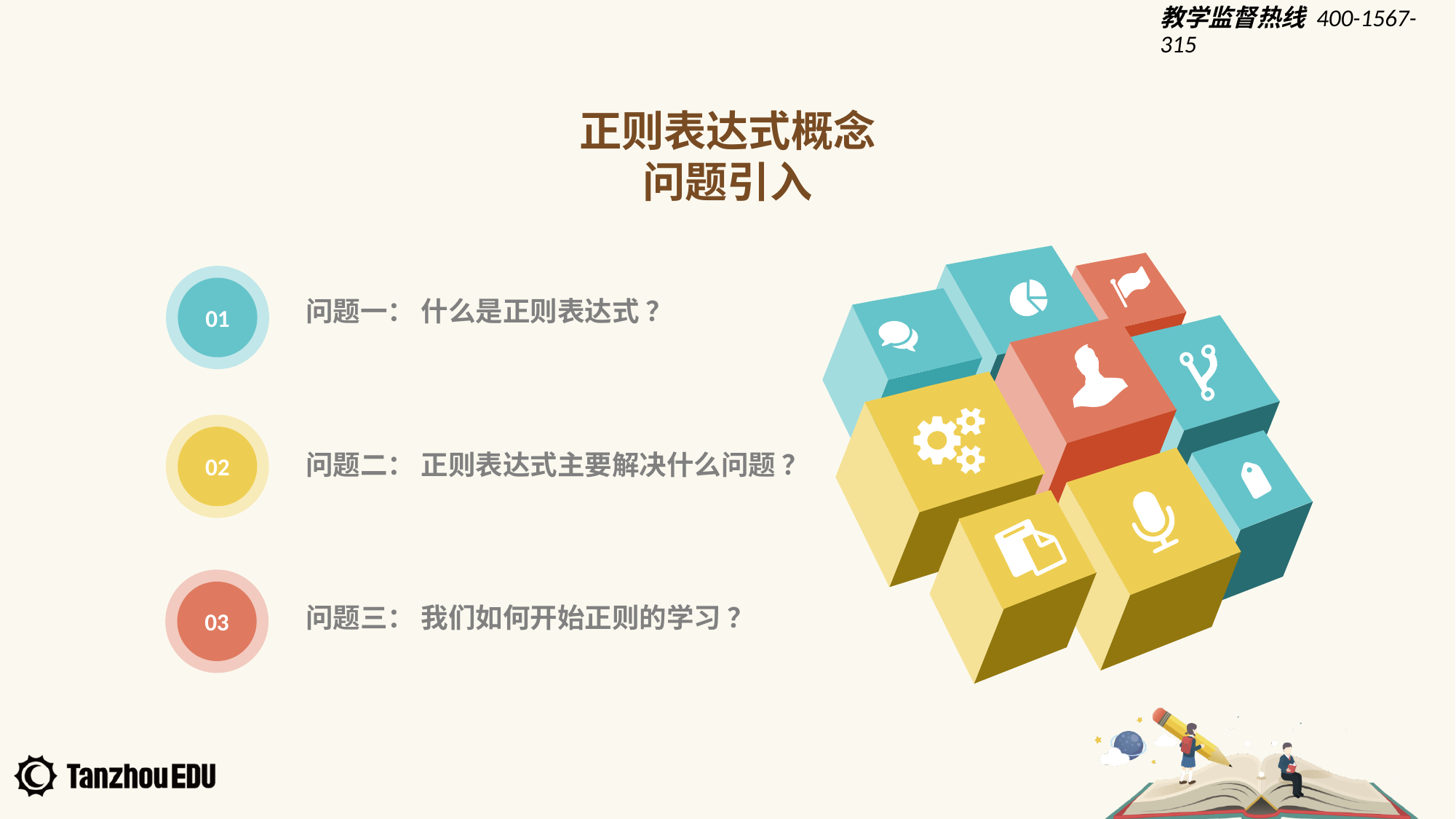

正则表达式概念
问题引入

01

问题一： 什么是正则表达式 ？

02

问题二： 正则表达式主要解决什么问题 ？

03
问题三： 我们如何开始正则的学习 ？